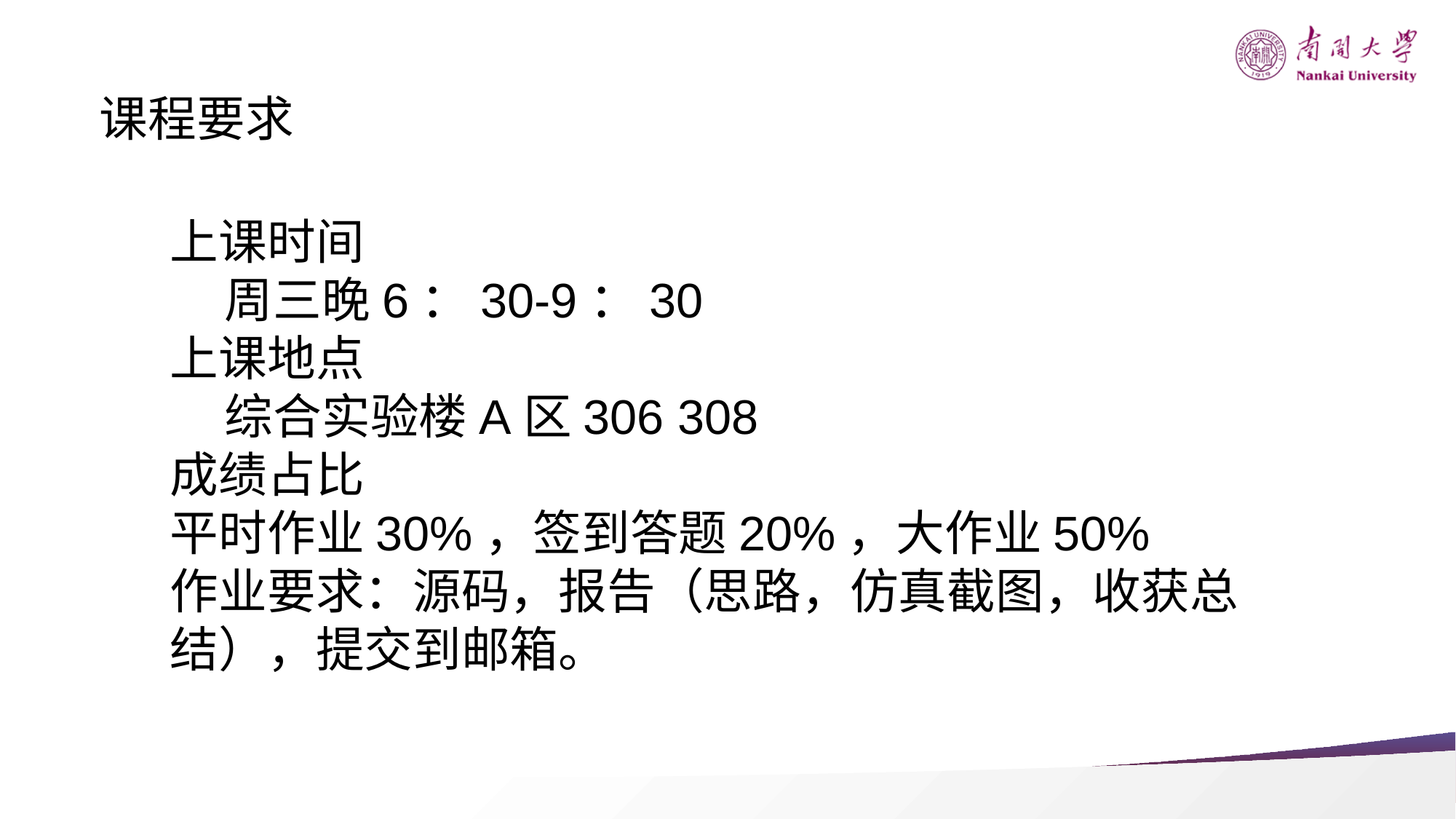

课程要求
上课时间
周三晚6：30-9：30
上课地点
综合实验楼A区306 308
成绩占比
平时作业30%，签到答题20%，大作业50%
作业要求：源码，报告（思路，仿真截图，收获总结），提交到邮箱。